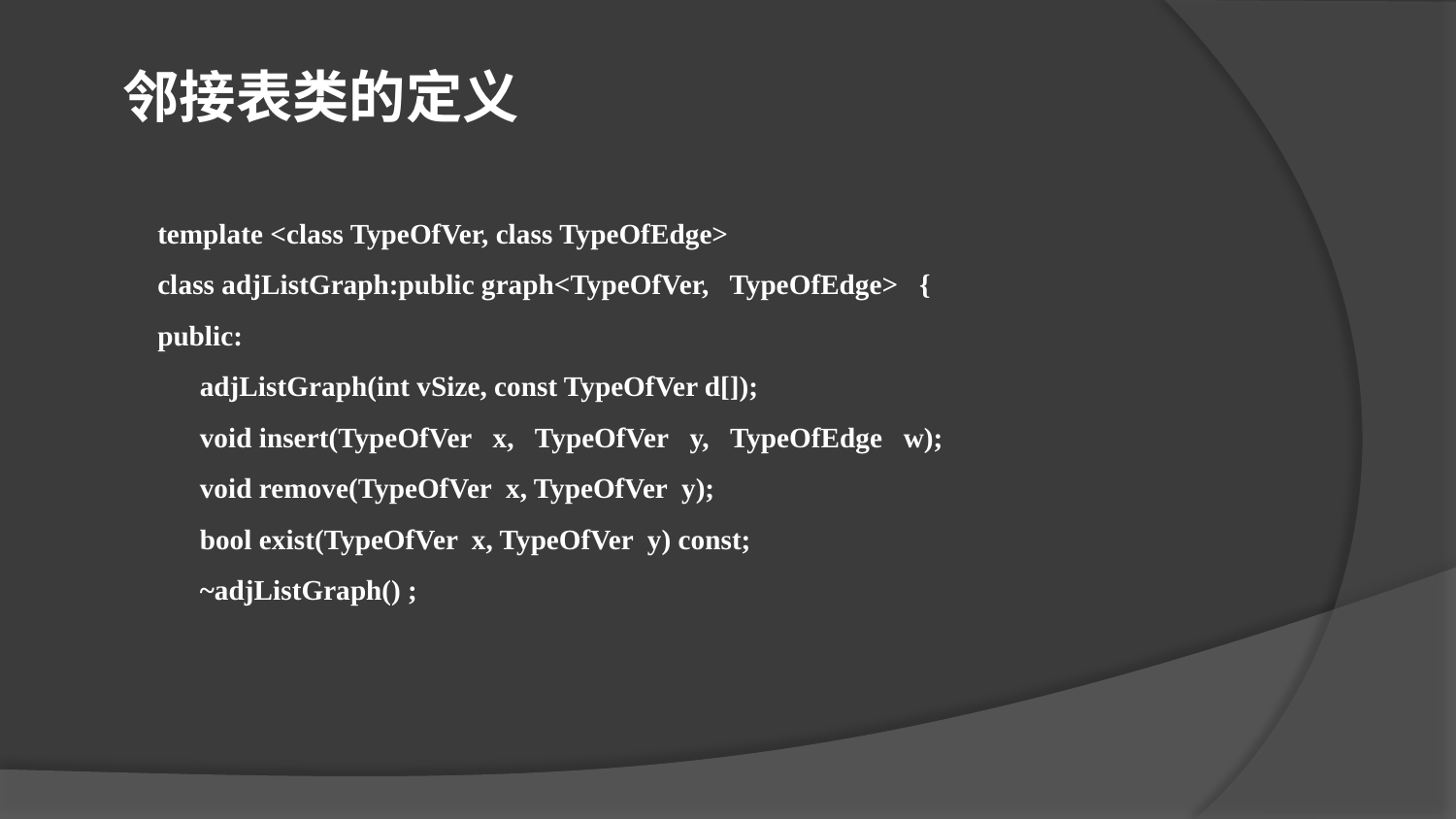

邻接表类的定义
template <class TypeOfVer, class TypeOfEdge>
class adjListGraph:public graph<TypeOfVer,   TypeOfEdge>   {
public:
      adjListGraph(int vSize, const TypeOfVer d[]);
      void insert(TypeOfVer   x,   TypeOfVer   y,   TypeOfEdge   w);
      void remove(TypeOfVer  x, TypeOfVer  y);
      bool exist(TypeOfVer  x, TypeOfVer  y) const;
      ~adjListGraph() ;